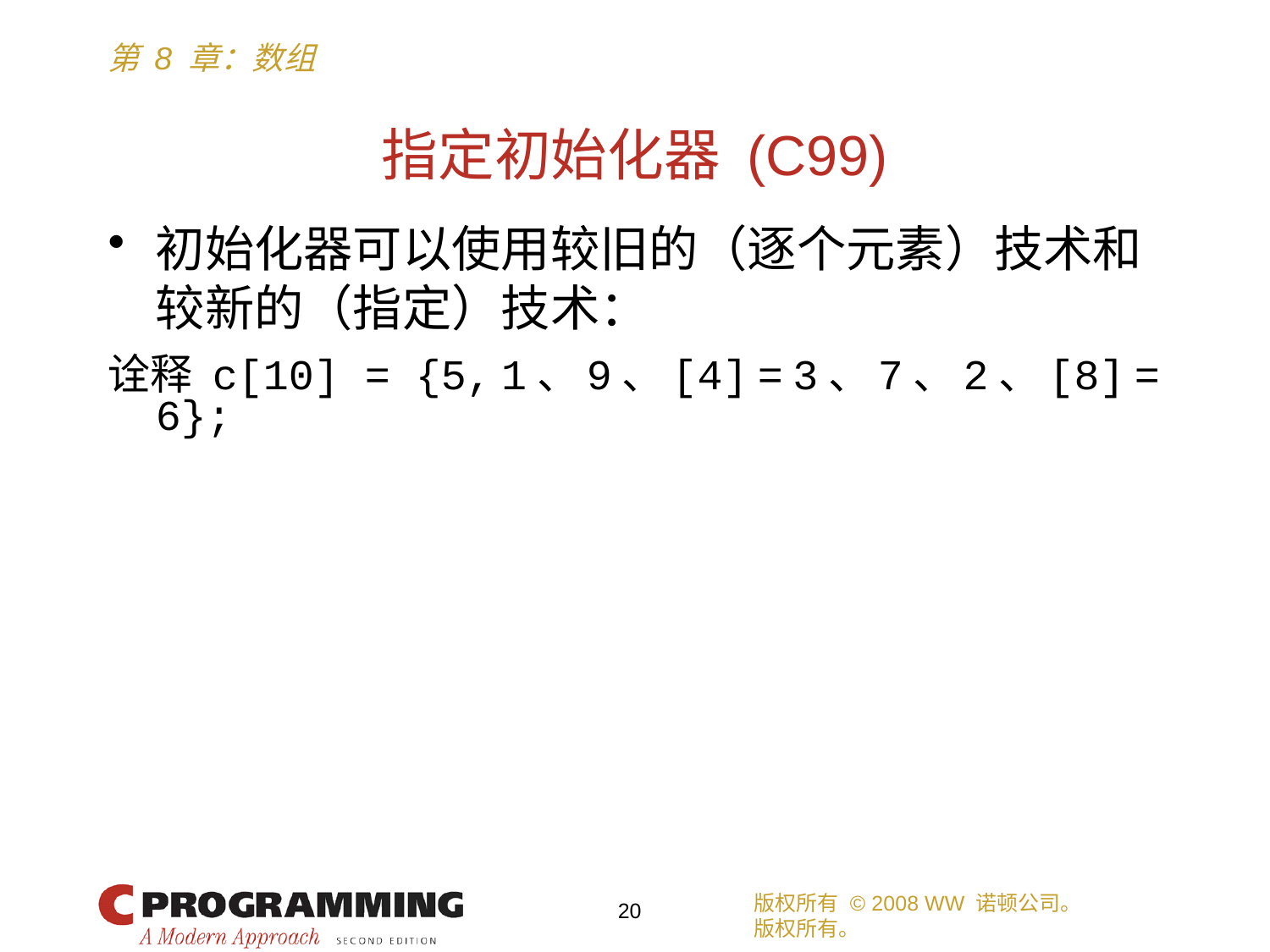

# 指定初始化器 (C99)
初始化器可以使用较旧的（逐个元素）技术和较新的（指定）技术：
诠释 c[10] = {5, 1、 9、 [4] = 3、 7、 2、 [8] = 6};
版权所有 © 2008 WW 诺顿公司。
版权所有。
20